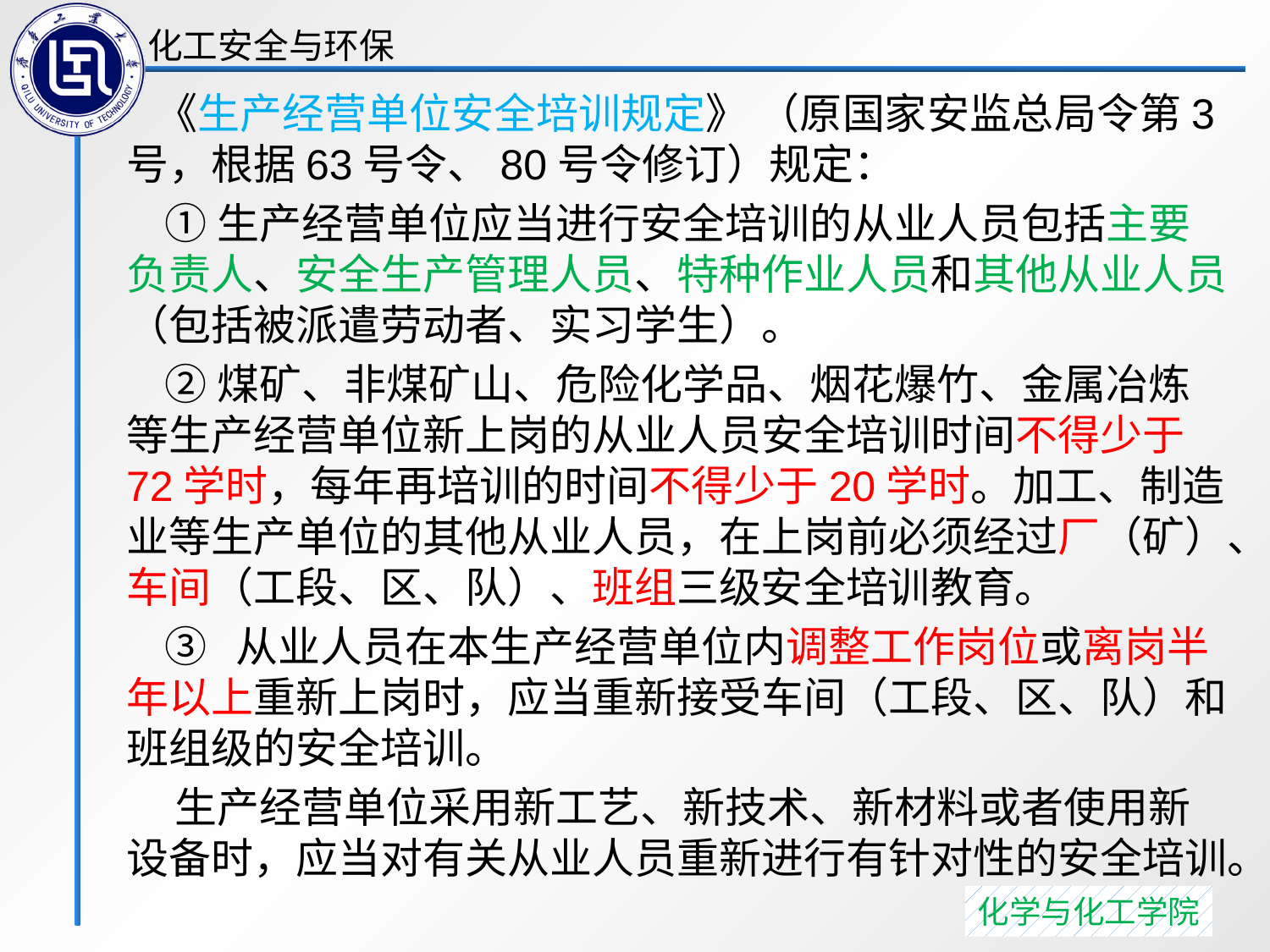

《生产经营单位安全培训规定》 （原国家安监总局令第3号，根据63号令、80号令修订）规定：
    ①生产经营单位应当进行安全培训的从业人员包括主要负责人、安全生产管理人员、特种作业人员和其他从业人员 （包括被派遣劳动者、实习学生）。
    ②煤矿、非煤矿山、危险化学品、烟花爆竹、金属冶炼等生产经营单位新上岗的从业人员安全培训时间不得少于72学时，每年再培训的时间不得少于20学时。加工、制造业等生产单位的其他从业人员，在上岗前必须经过厂（矿）、车间（工段、区、队）、班组三级安全培训教育。
    ③  从业人员在本生产经营单位内调整工作岗位或离岗半年以上重新上岗时，应当重新接受车间（工段、区、队）和班组级的安全培训。
    生产经营单位采用新工艺、新技术、新材料或者使用新设备时，应当对有关从业人员重新进行有针对性的安全培训。